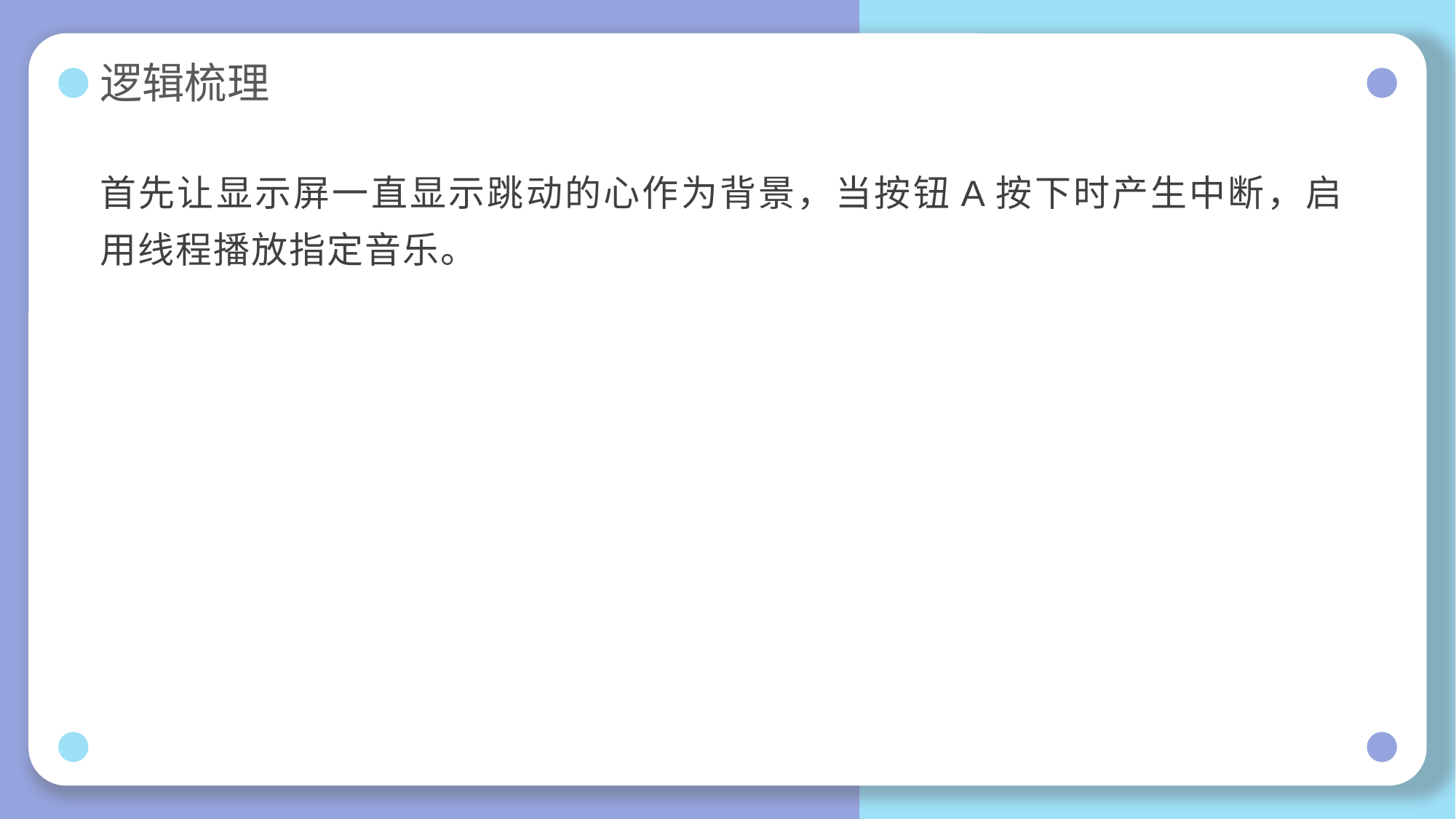

# 逻辑梳理
首先让显示屏一直显示跳动的心作为背景，当按钮A按下时产生中断，启用线程播放指定音乐。